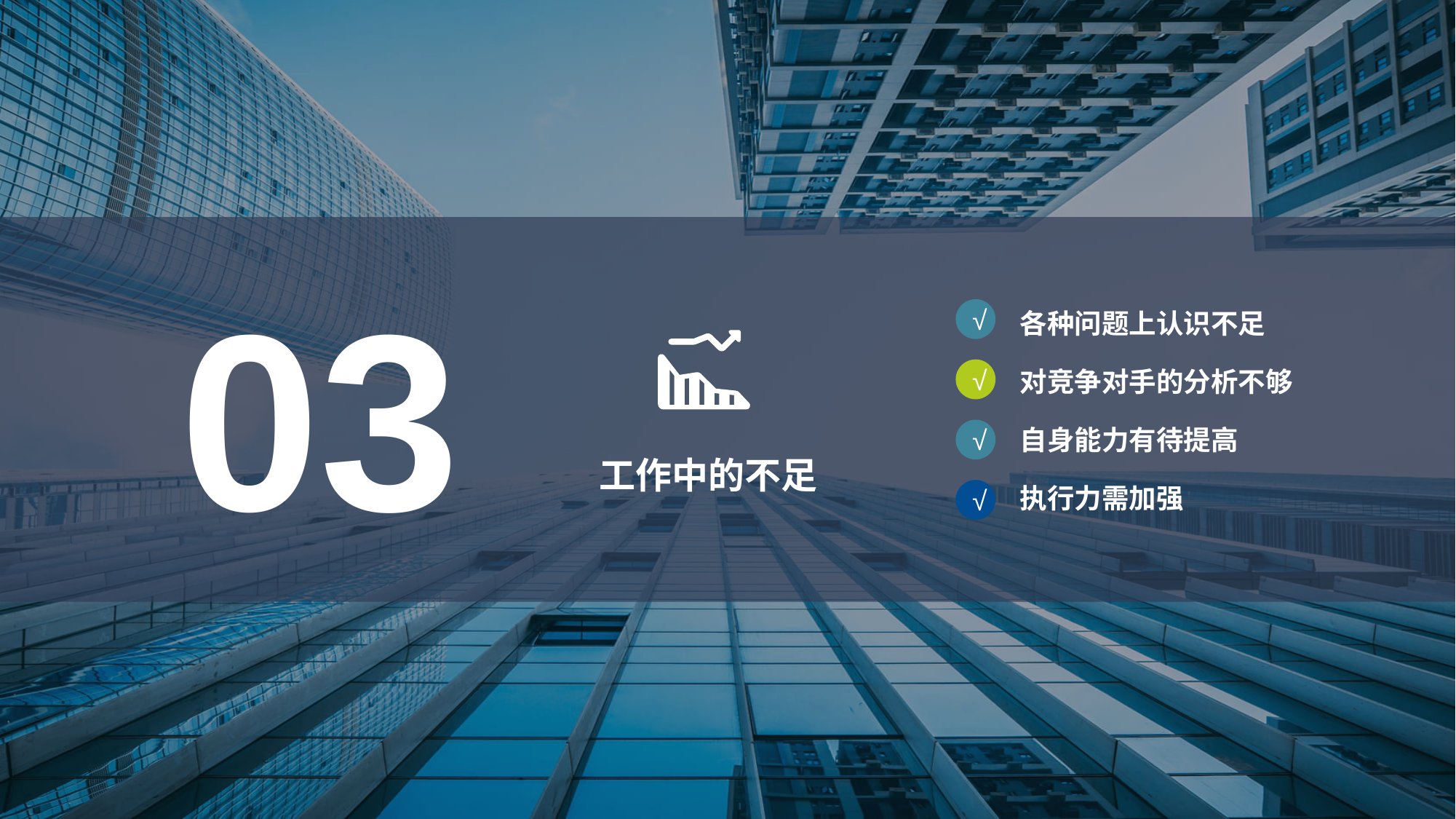

03
√
各种问题上认识不足

对竞争对手的分析不够
√
自身能力有待提高
√
工作中的不足
执行力需加强
√